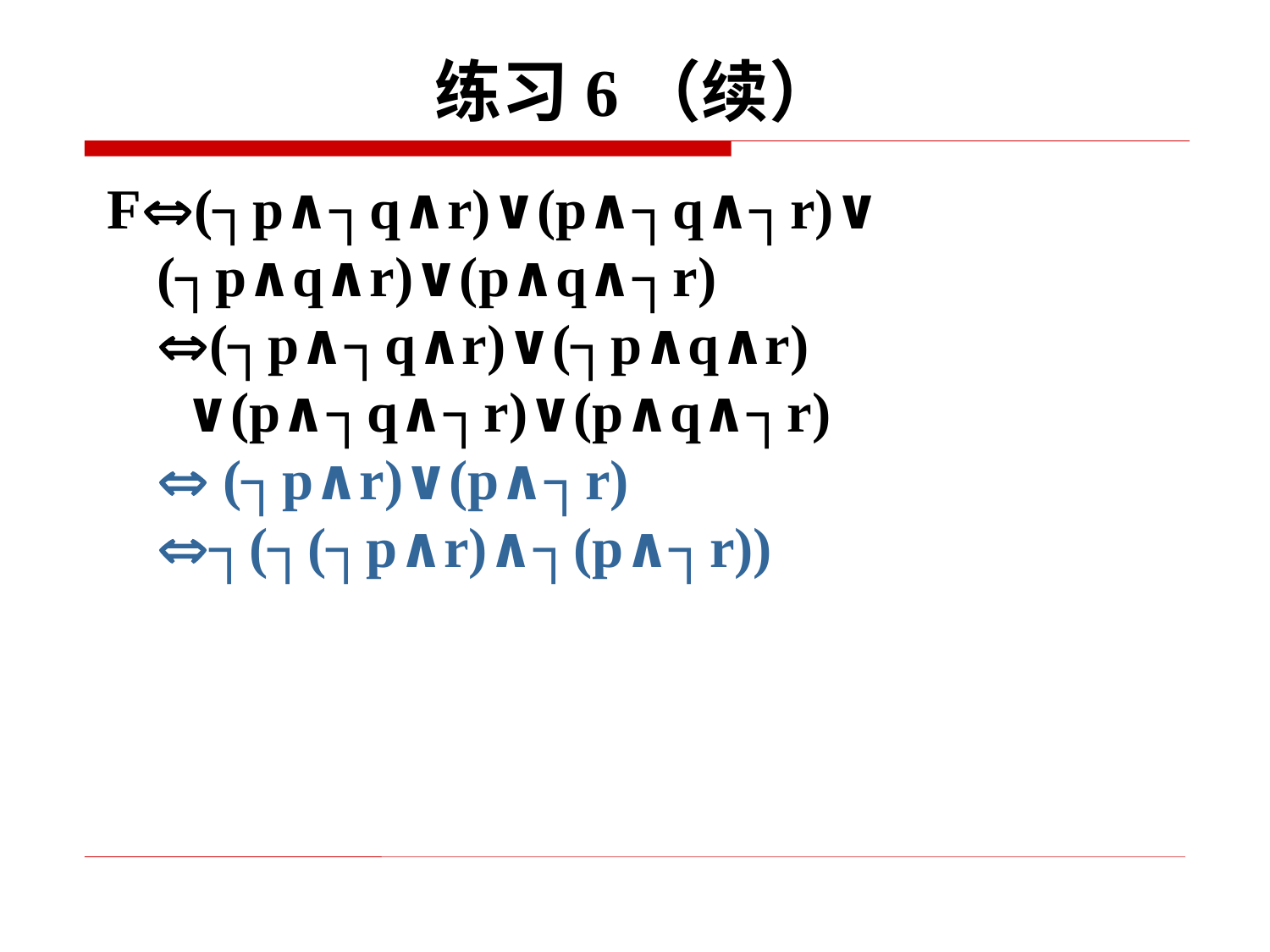

# 练习6（续）
 F⇔(┐p∧┐q∧r)∨(p∧┐q∧┐r)∨
(┐p∧q∧r)∨(p∧q∧┐r)
⇔(┐p∧┐q∧r)∨(┐p∧q∧r)
  ∨(p∧┐q∧┐r)∨(p∧q∧┐r)
⇔ (┐p∧r)∨(p∧┐r)
⇔┐(┐(┐p∧r)∧┐(p∧┐r))